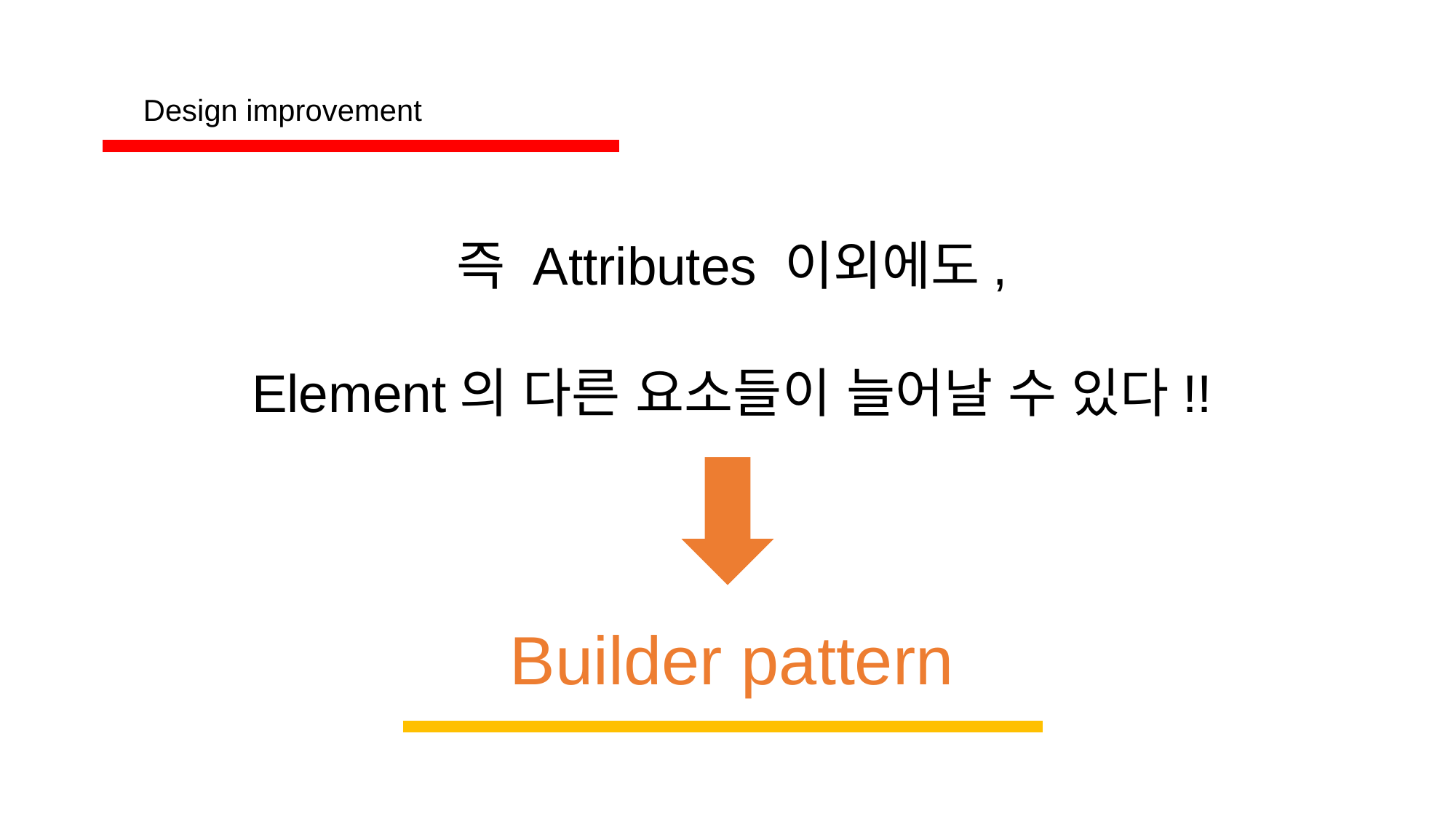

Design improvement
즉 Attributes 이외에도,

Element의 다른 요소들이 늘어날 수 있다!!

Builder pattern